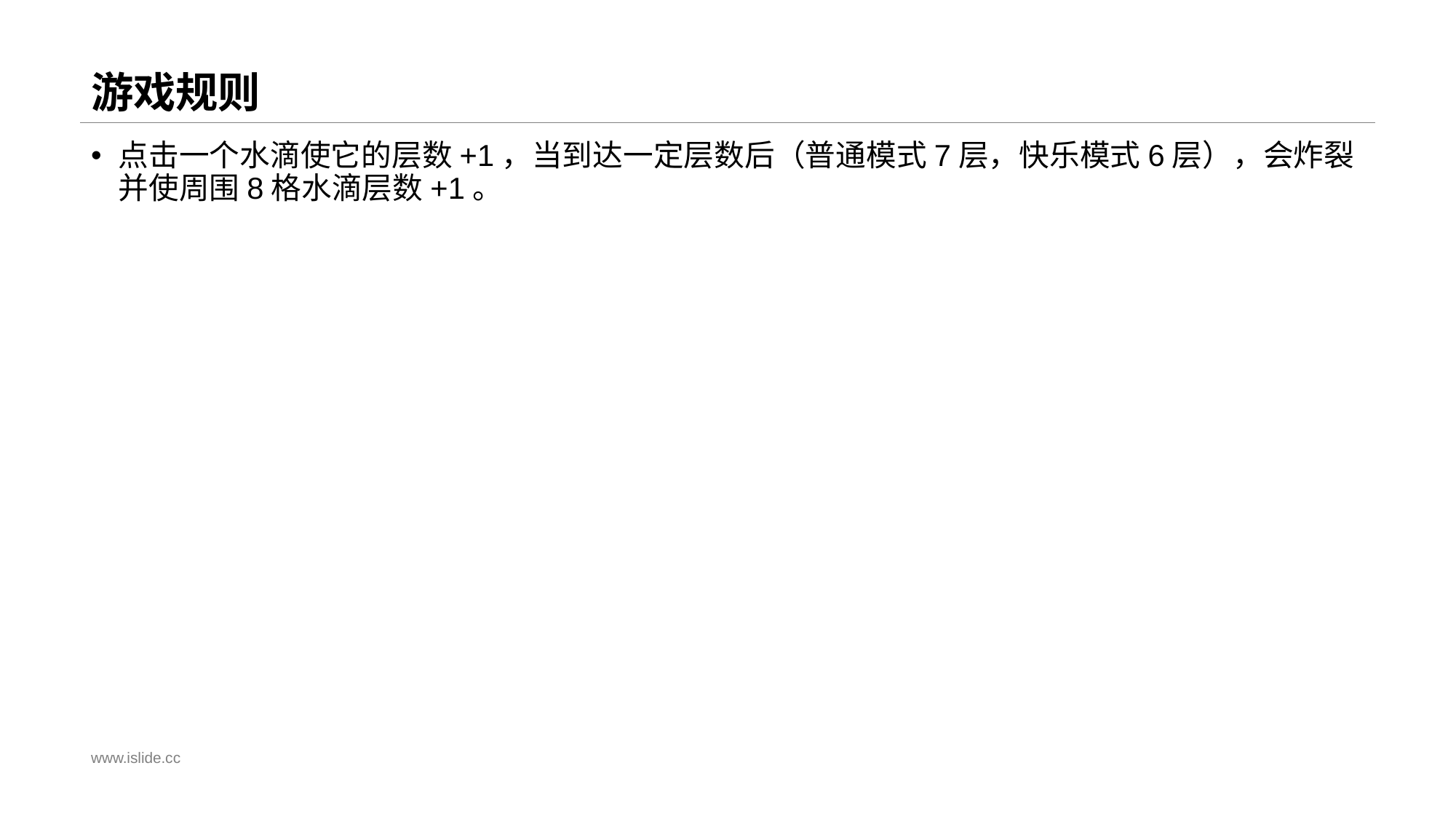

# 游戏规则
点击一个水滴使它的层数+1，当到达一定层数后（普通模式7层，快乐模式6层），会炸裂并使周围8格水滴层数+1。
www.islide.cc
5